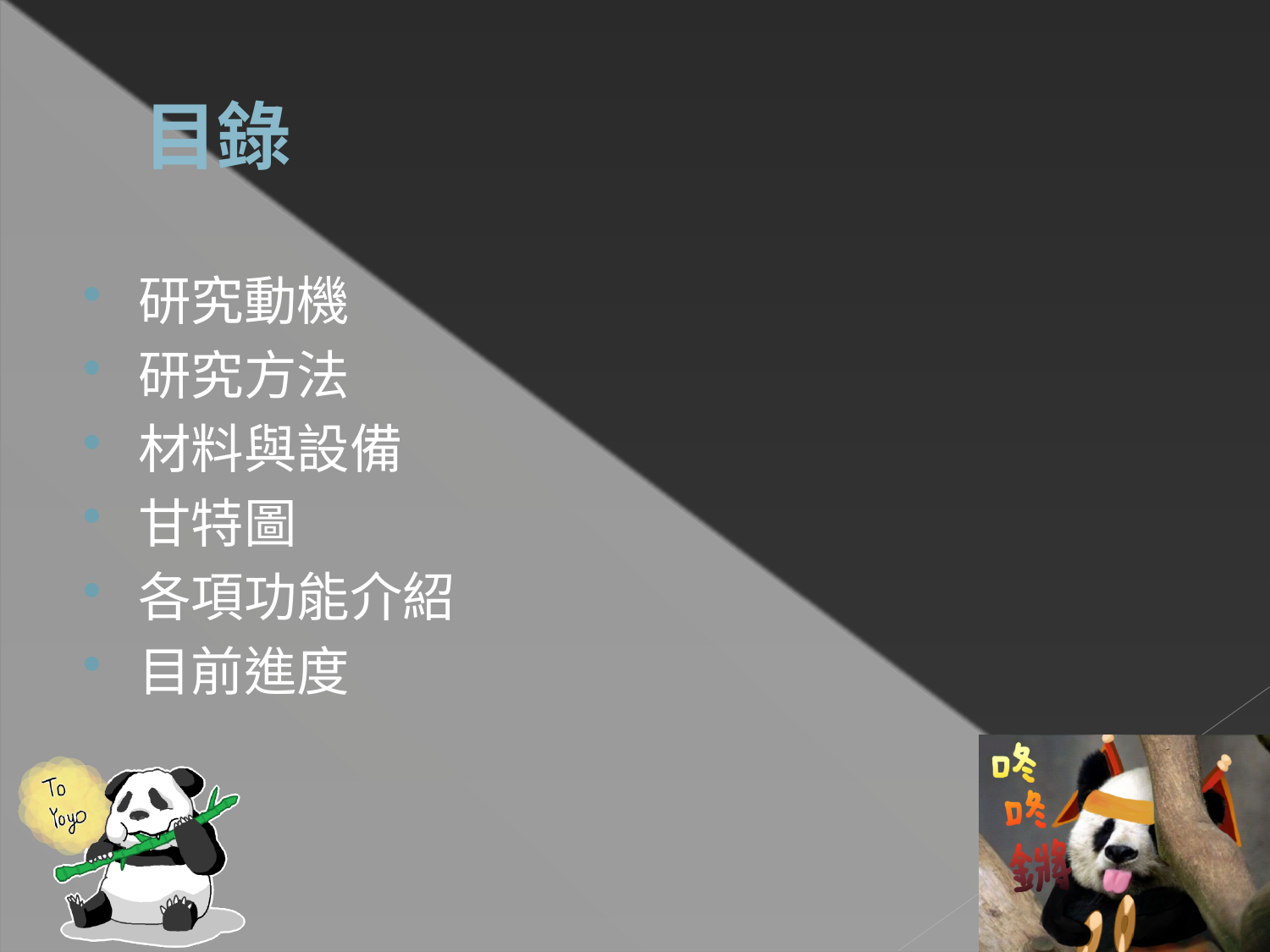

# 目錄
研究動機
研究方法
材料與設備
甘特圖
各項功能介紹
目前進度